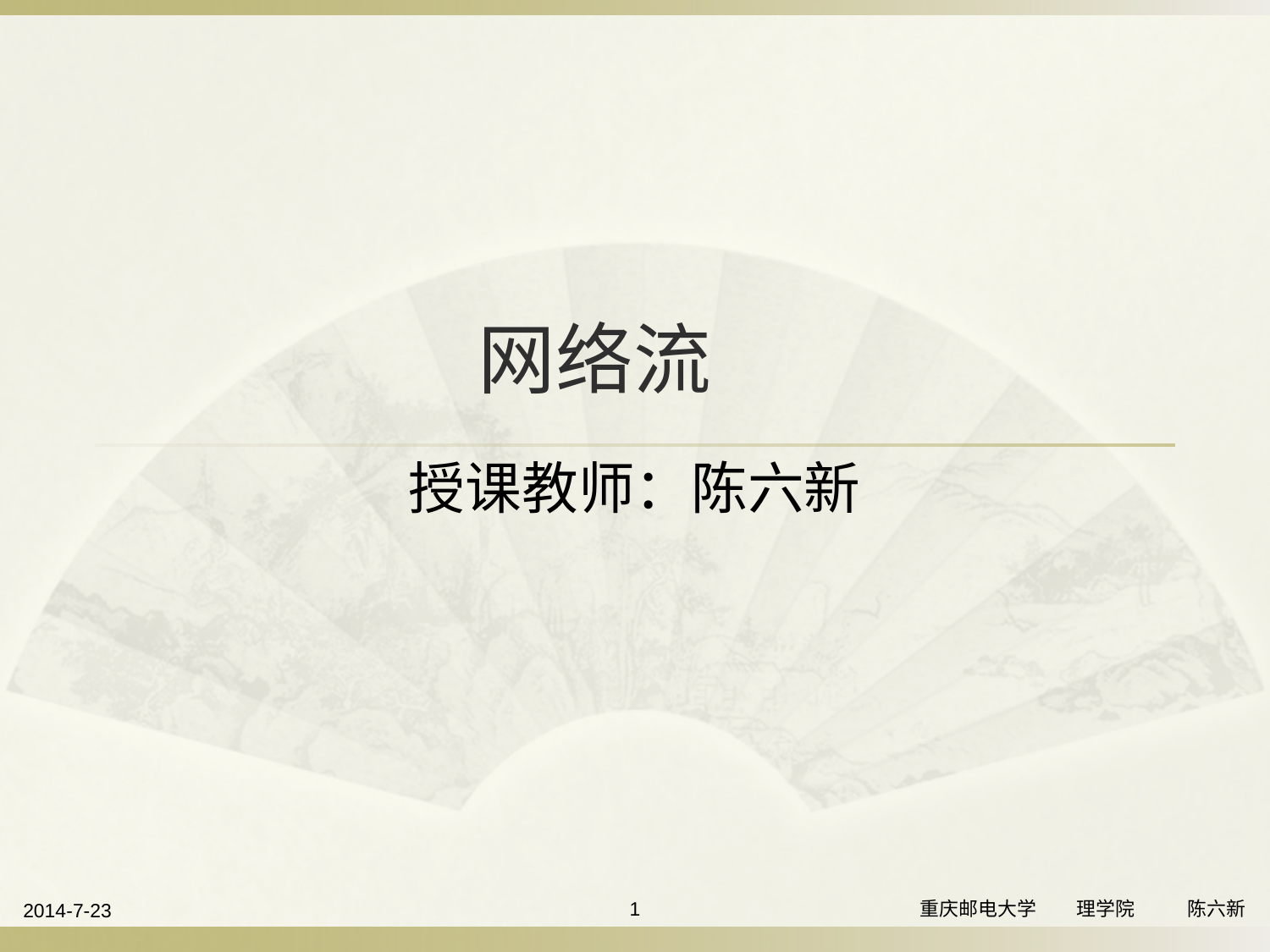

# 网络流
授课教师：陈六新
2014-7-23
1
重庆邮电大学         理学院            陈六新